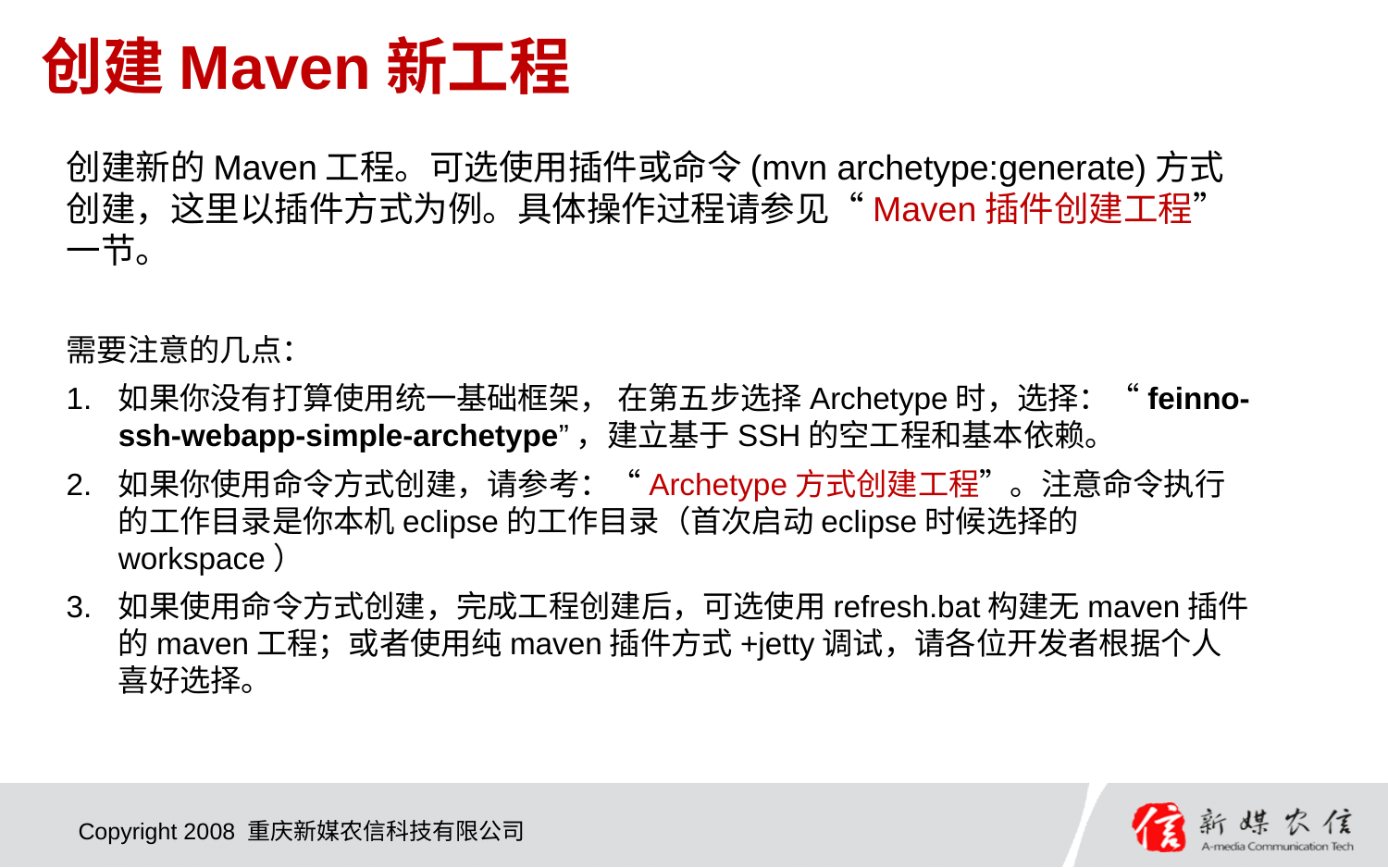

# 创建Maven新工程
创建新的Maven工程。可选使用插件或命令(mvn archetype:generate)方式创建，这里以插件方式为例。具体操作过程请参见“Maven插件创建工程”一节。

需要注意的几点：
如果你没有打算使用统一基础框架， 在第五步选择Archetype时，选择：“feinno-ssh-webapp-simple-archetype”，建立基于SSH的空工程和基本依赖。
如果你使用命令方式创建，请参考：“Archetype方式创建工程”。注意命令执行的工作目录是你本机eclipse的工作目录（首次启动eclipse时候选择的workspace）
如果使用命令方式创建，完成工程创建后，可选使用refresh.bat构建无maven插件的maven工程；或者使用纯maven插件方式+jetty调试，请各位开发者根据个人喜好选择。